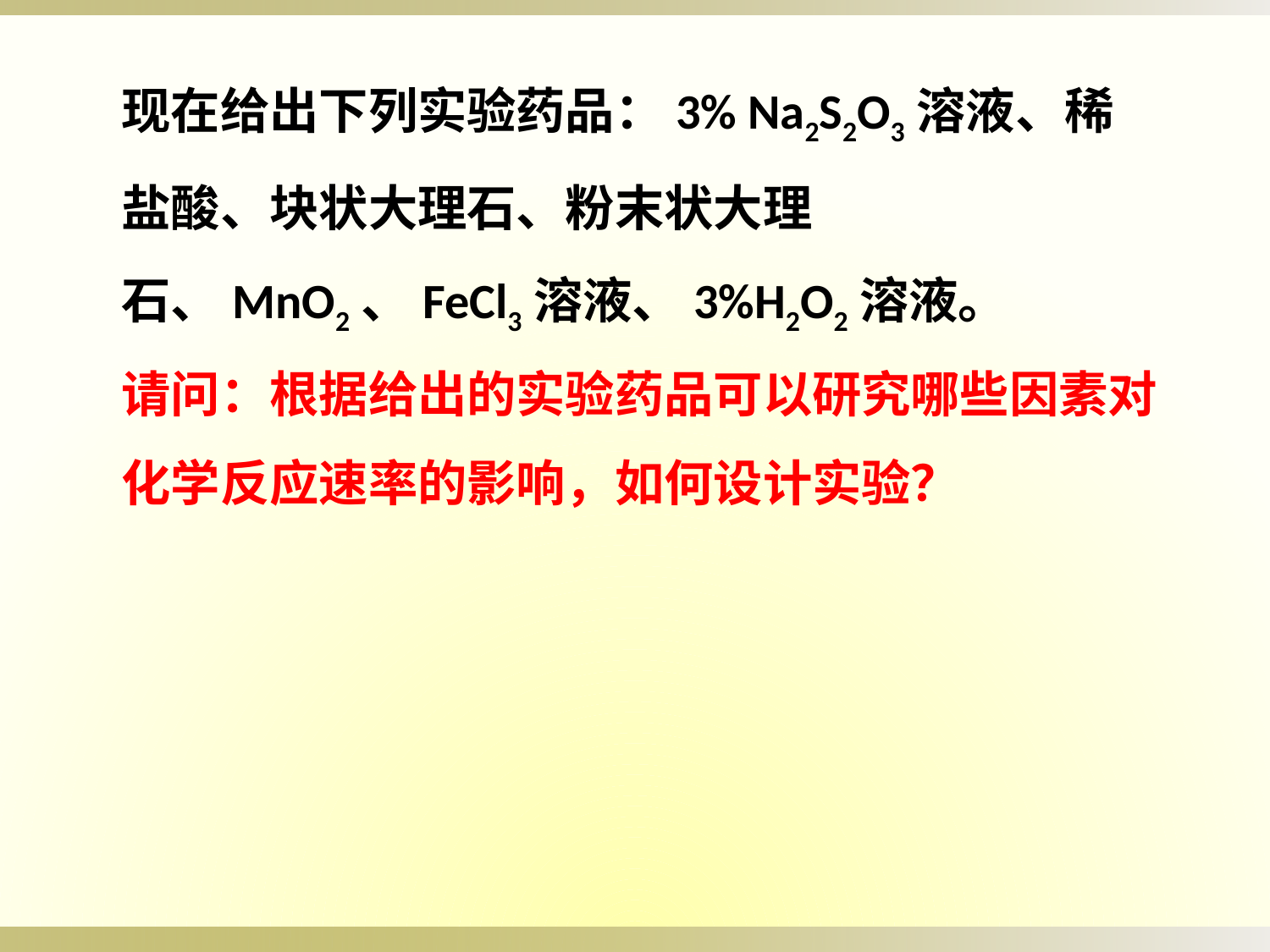

现在给出下列实验药品：3% Na2S2O3溶液、稀盐酸、块状大理石、粉末状大理石、MnO2、FeCl3溶液、3%H2O2溶液。
请问：根据给出的实验药品可以研究哪些因素对化学反应速率的影响，如何设计实验？